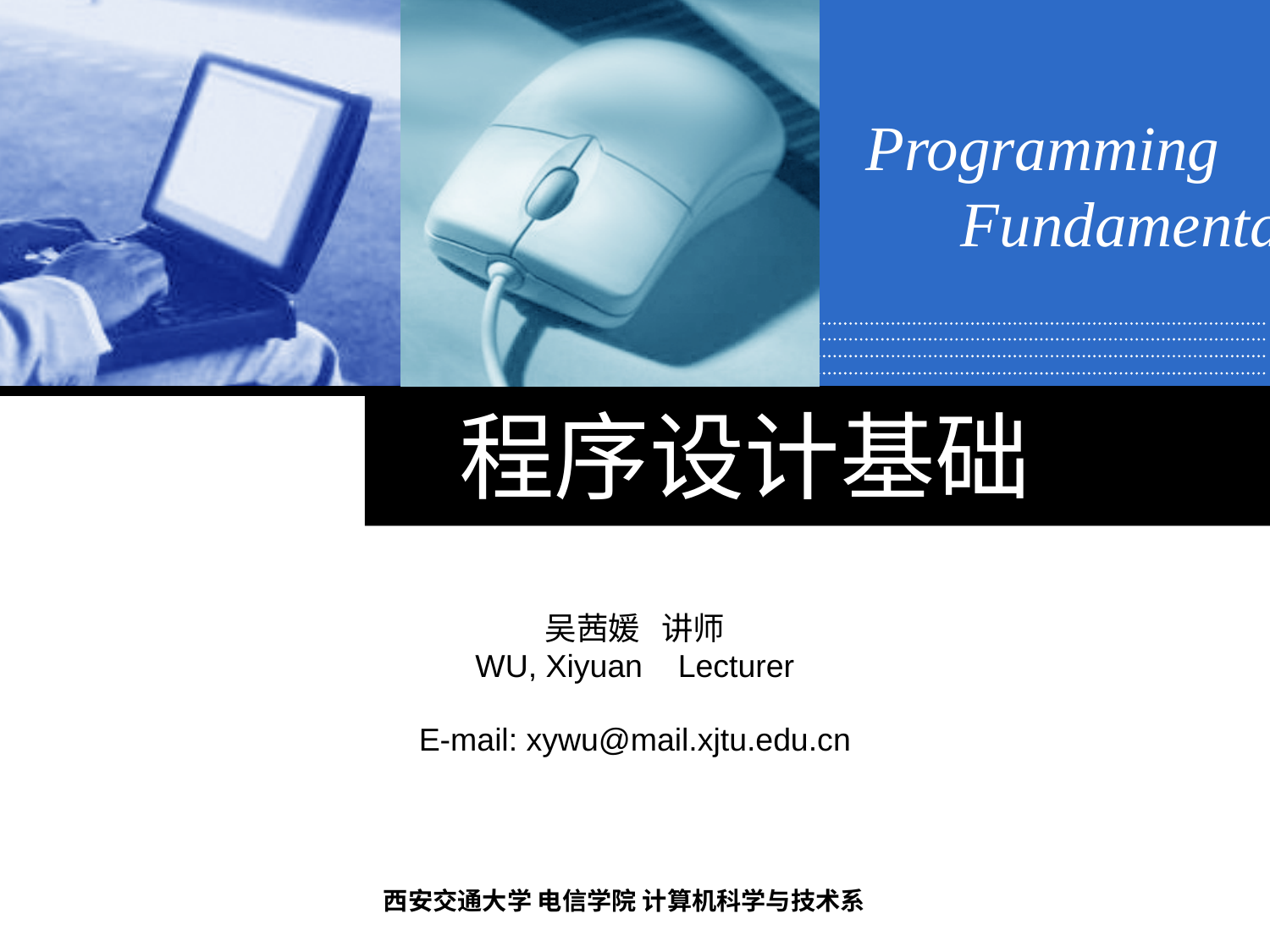

Programming             Fundamentals
# 程序设计基础
吴茜媛   讲师
WU, Xiyuan    Lecturer

E-mail: xywu@mail.xjtu.edu.cn